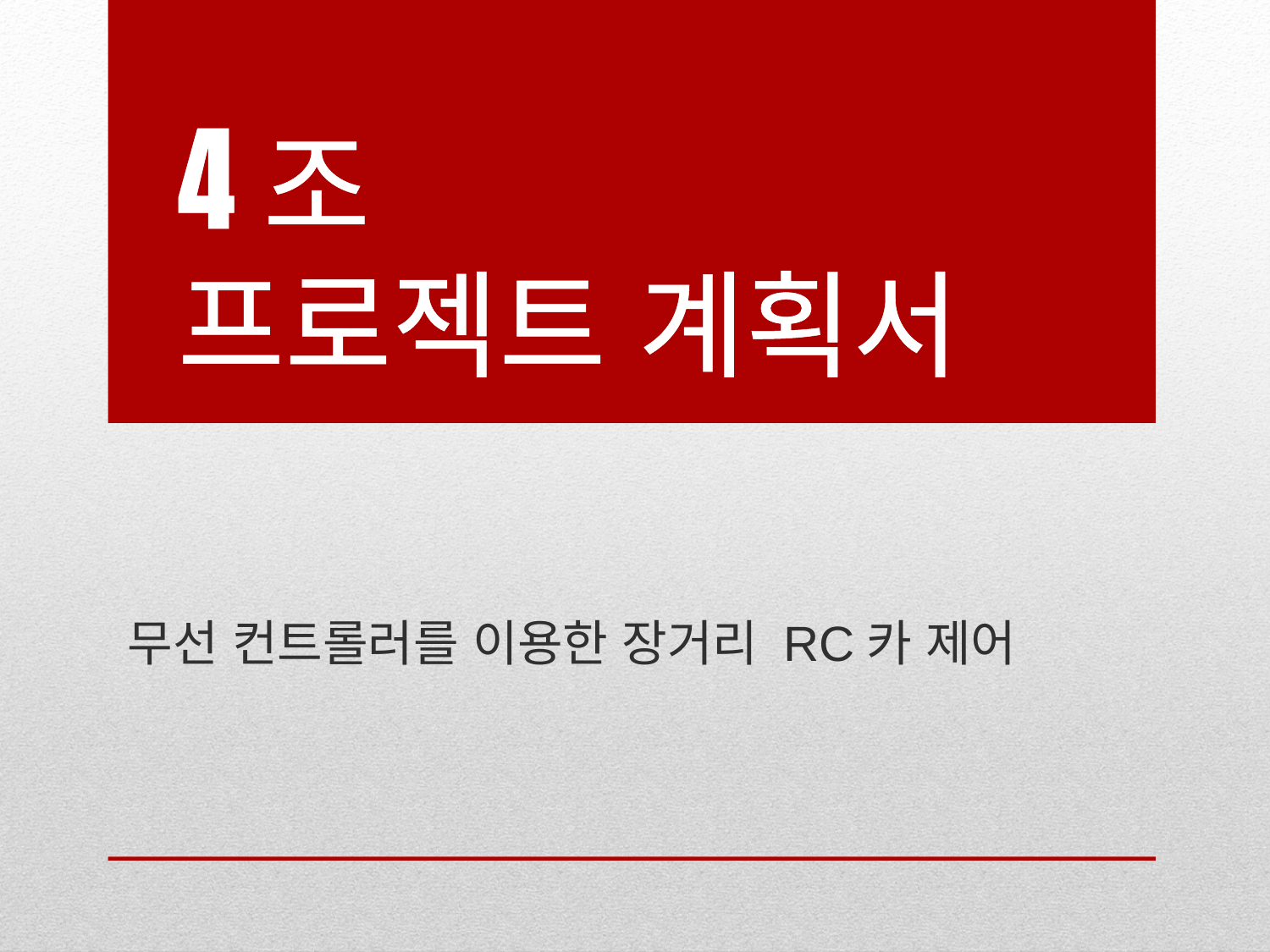

# 4조 프로젝트 계획서
무선 컨트롤러를 이용한 장거리 RC카 제어